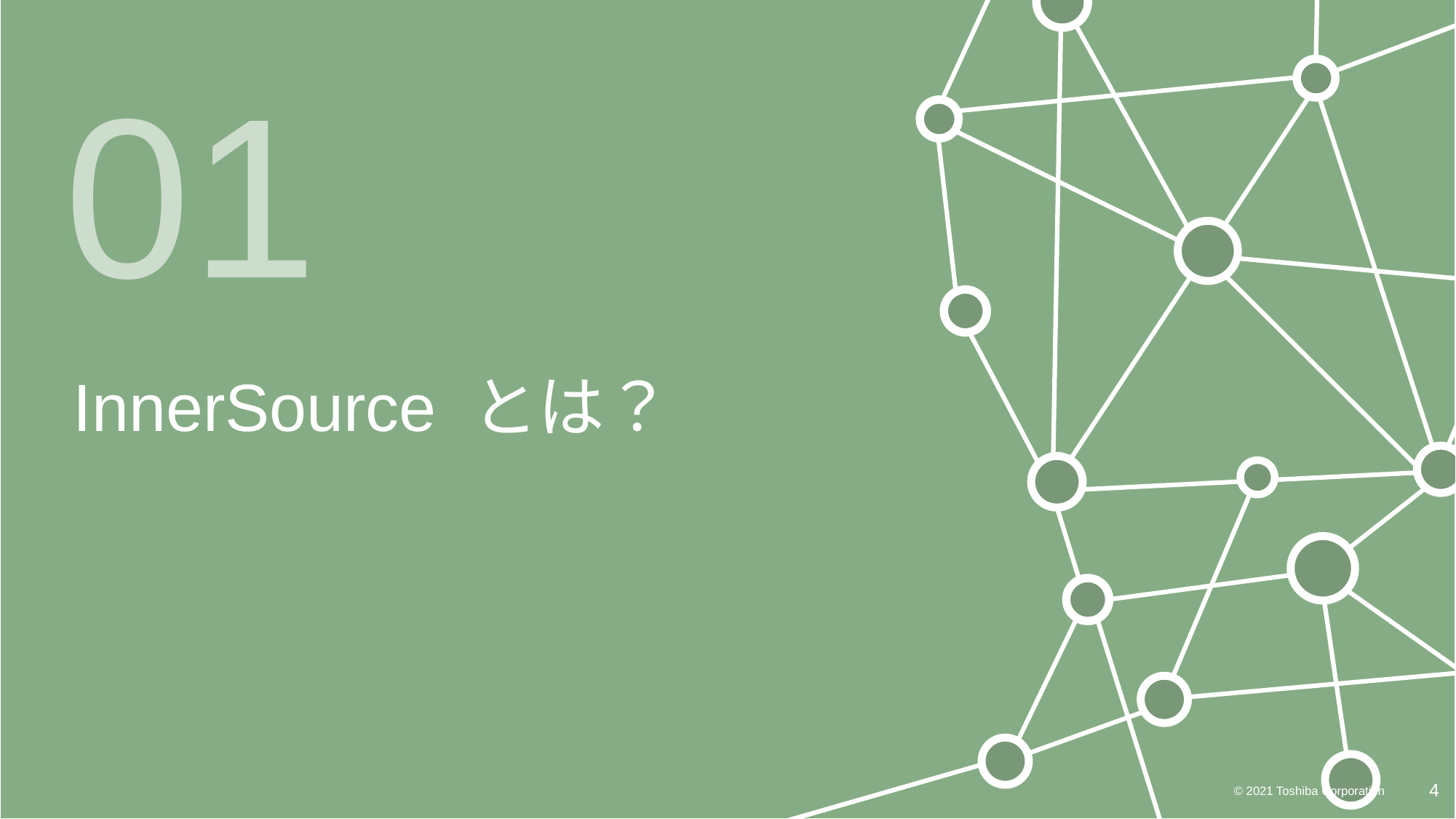

01

InnerSource とは？
4
© 2021 Toshiba Corporation